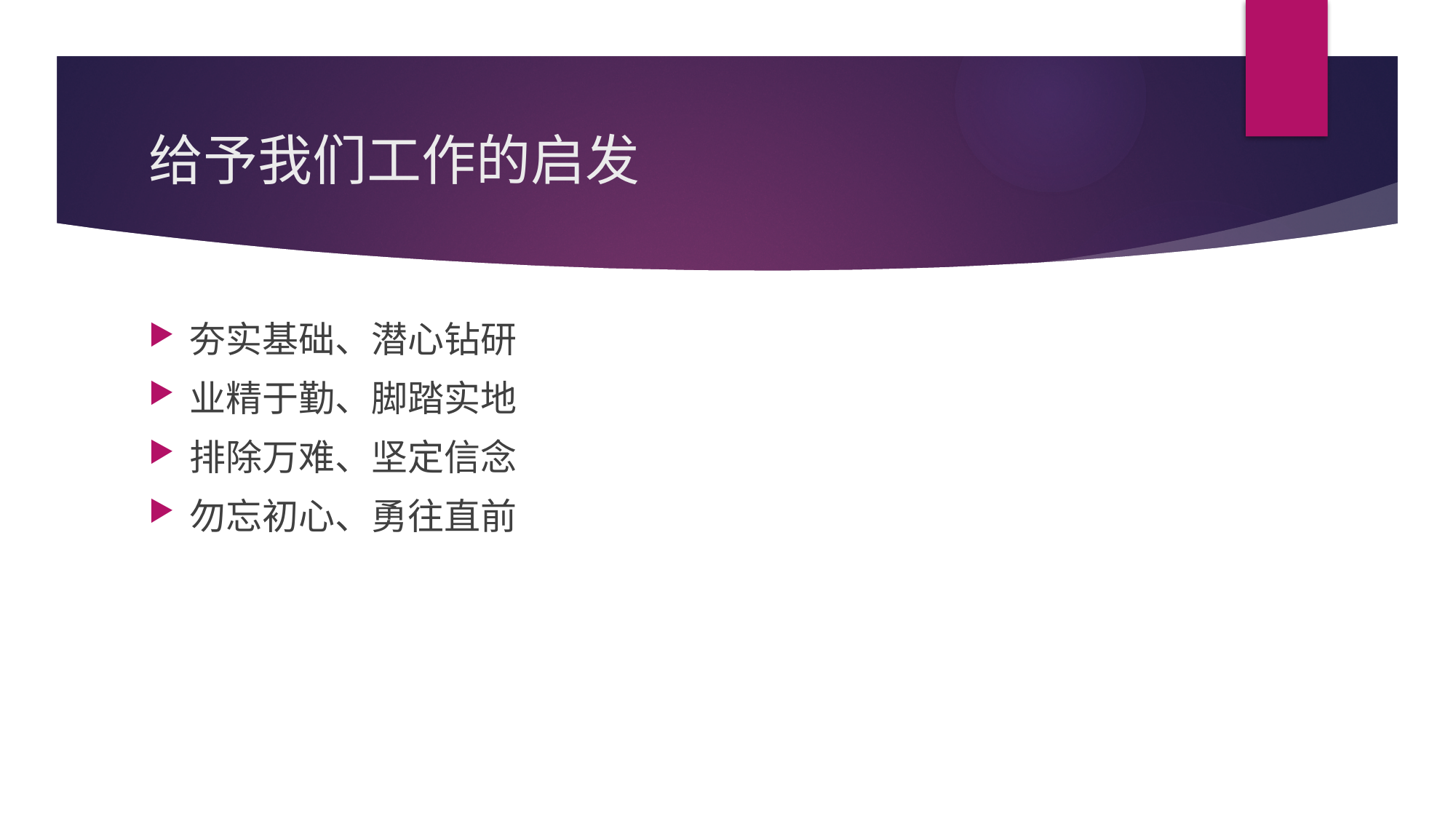

# 给予我们工作的启发
夯实基础、潜心钻研
业精于勤、脚踏实地
排除万难、坚定信念
勿忘初心、勇往直前